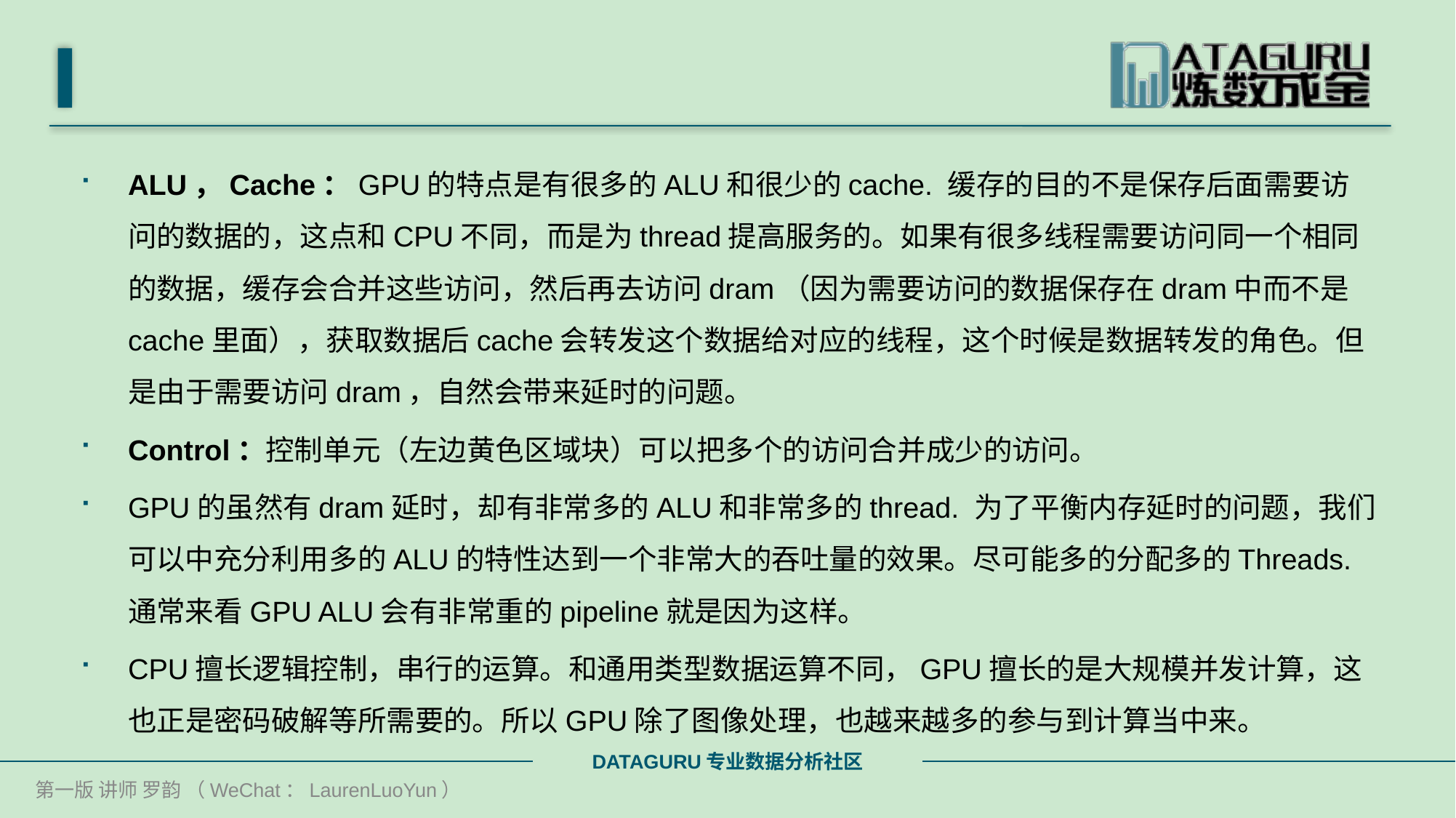

#
ALU，Cache：GPU的特点是有很多的ALU和很少的cache. 缓存的目的不是保存后面需要访问的数据的，这点和CPU不同，而是为thread提高服务的。如果有很多线程需要访问同一个相同的数据，缓存会合并这些访问，然后再去访问dram（因为需要访问的数据保存在dram中而不是cache里面），获取数据后cache会转发这个数据给对应的线程，这个时候是数据转发的角色。但是由于需要访问dram，自然会带来延时的问题。
Control：控制单元（左边黄色区域块）可以把多个的访问合并成少的访问。
GPU的虽然有dram延时，却有非常多的ALU和非常多的thread. 为了平衡内存延时的问题，我们可以中充分利用多的ALU的特性达到一个非常大的吞吐量的效果。尽可能多的分配多的Threads.通常来看GPU ALU会有非常重的pipeline就是因为这样。
CPU擅长逻辑控制，串行的运算。和通用类型数据运算不同，GPU擅长的是大规模并发计算，这也正是密码破解等所需要的。所以GPU除了图像处理，也越来越多的参与到计算当中来。